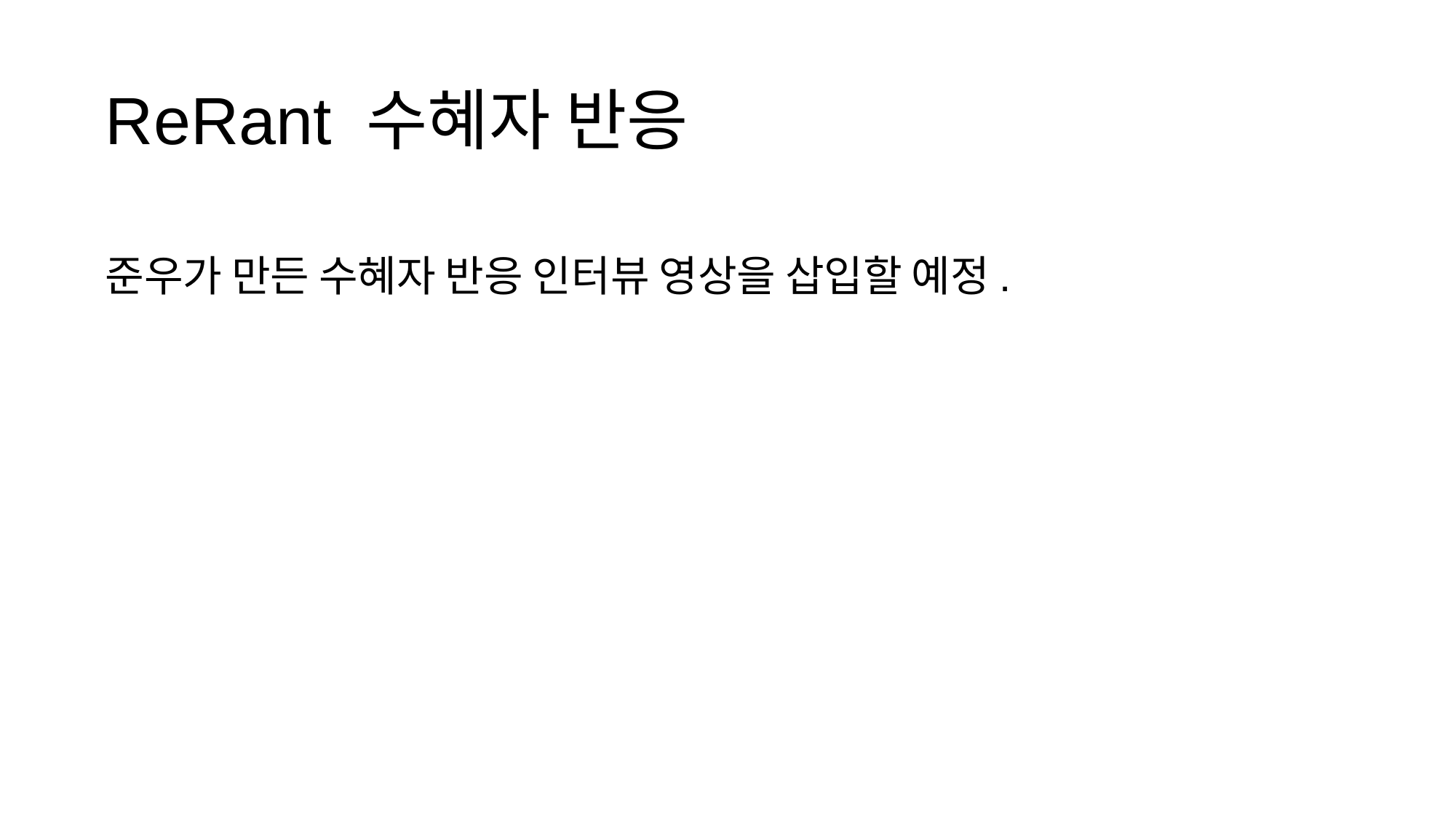

# ReRant 수혜자 반응
준우가 만든 수혜자 반응 인터뷰 영상을 삽입할 예정.